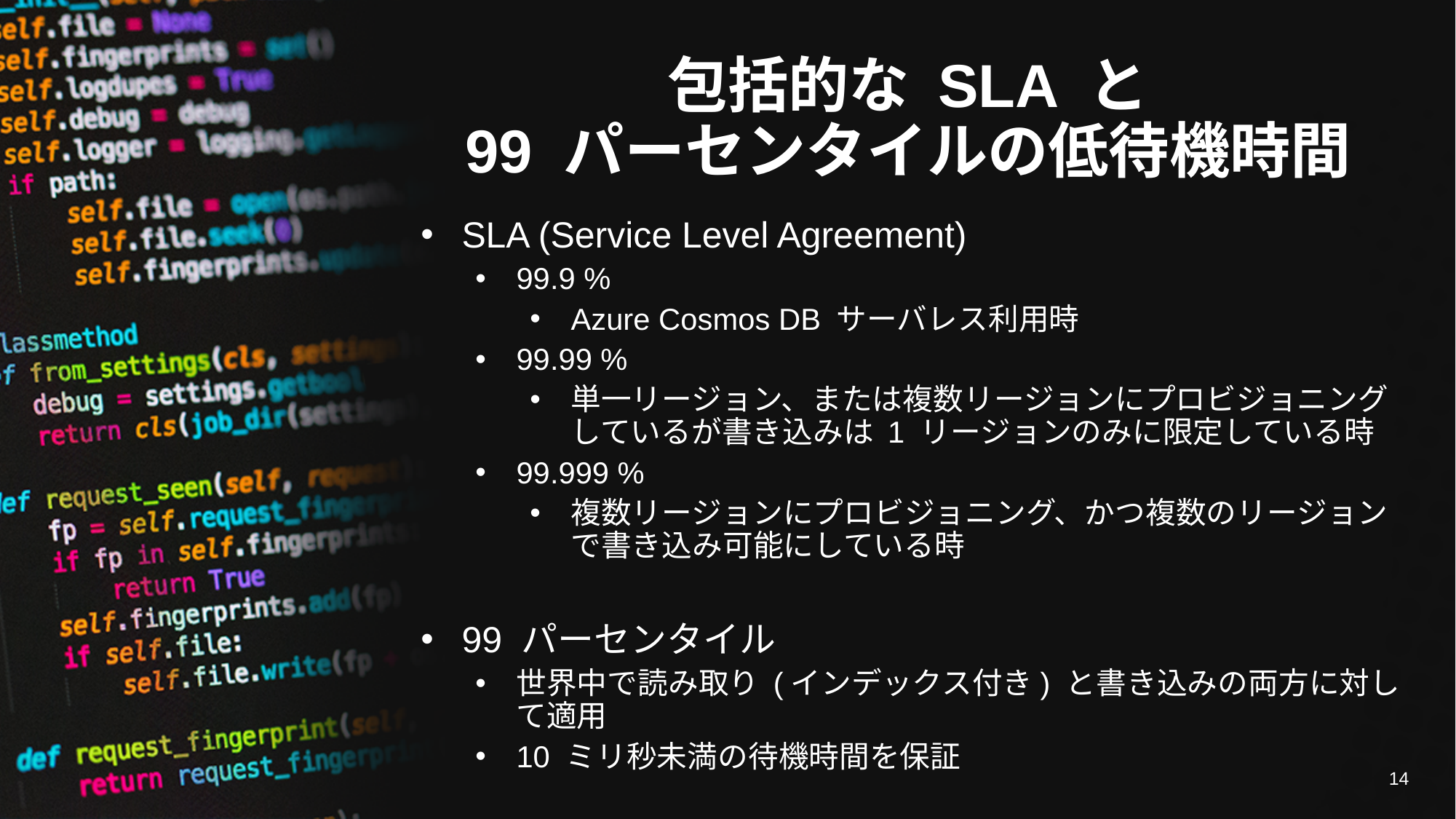

# 包括的な SLA と 99 パーセンタイルの低待機時間
SLA (Service Level Agreement)
99.9 %
Azure Cosmos DB サーバレス利用時
99.99 %
単一リージョン、または複数リージョンにプロビジョニングしているが書き込みは 1 リージョンのみに限定している時
99.999 %
複数リージョンにプロビジョニング、かつ複数のリージョンで書き込み可能にしている時

99 パーセンタイル
世界中で読み取り (インデックス付き) と書き込みの両方に対して適用
10 ミリ秒未満の待機時間を保証
14